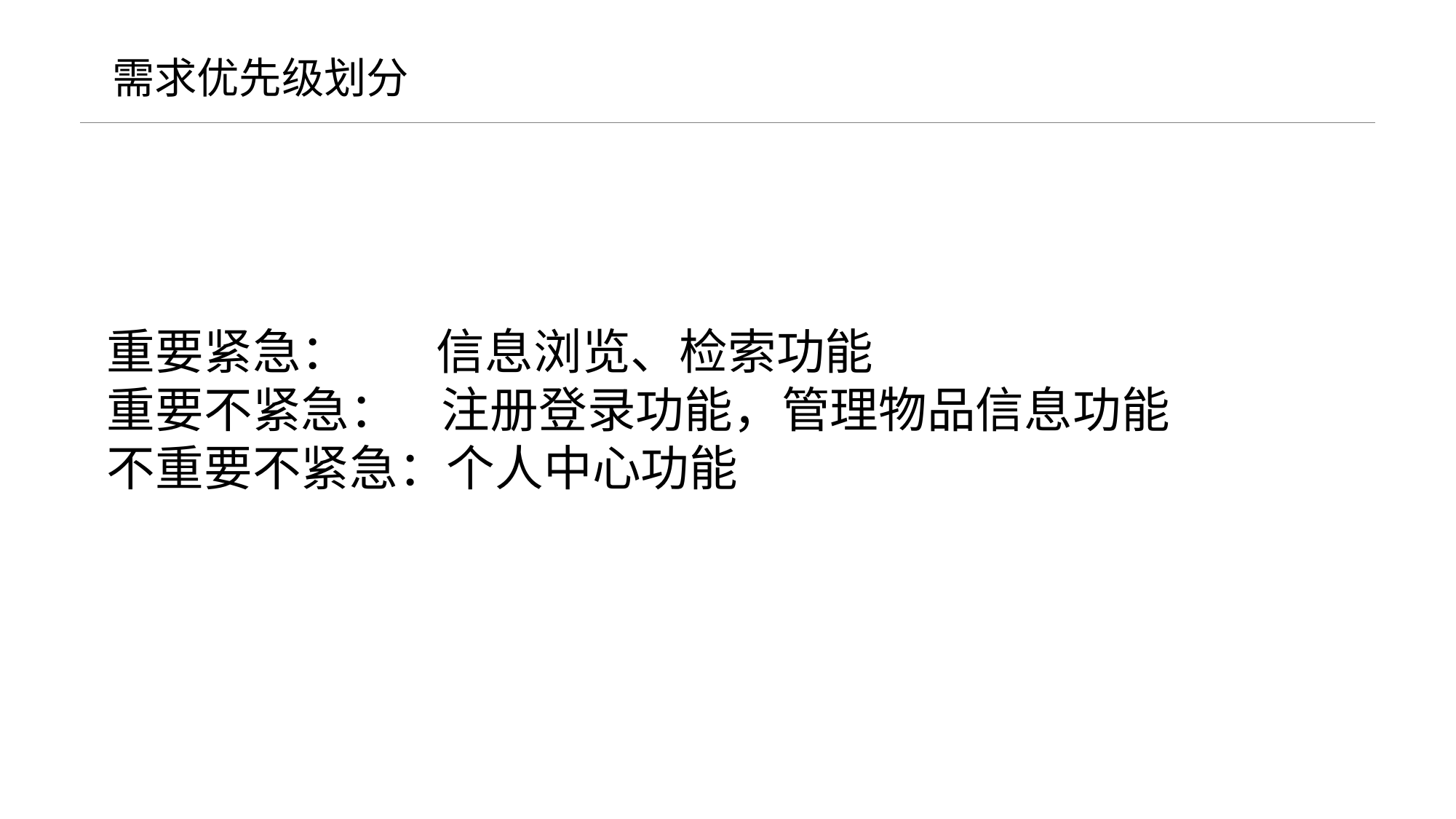

需求优先级划分
重要紧急：        信息浏览、检索功能
重要不紧急：    注册登录功能，管理物品信息功能
不重要不紧急：个人中心功能

5